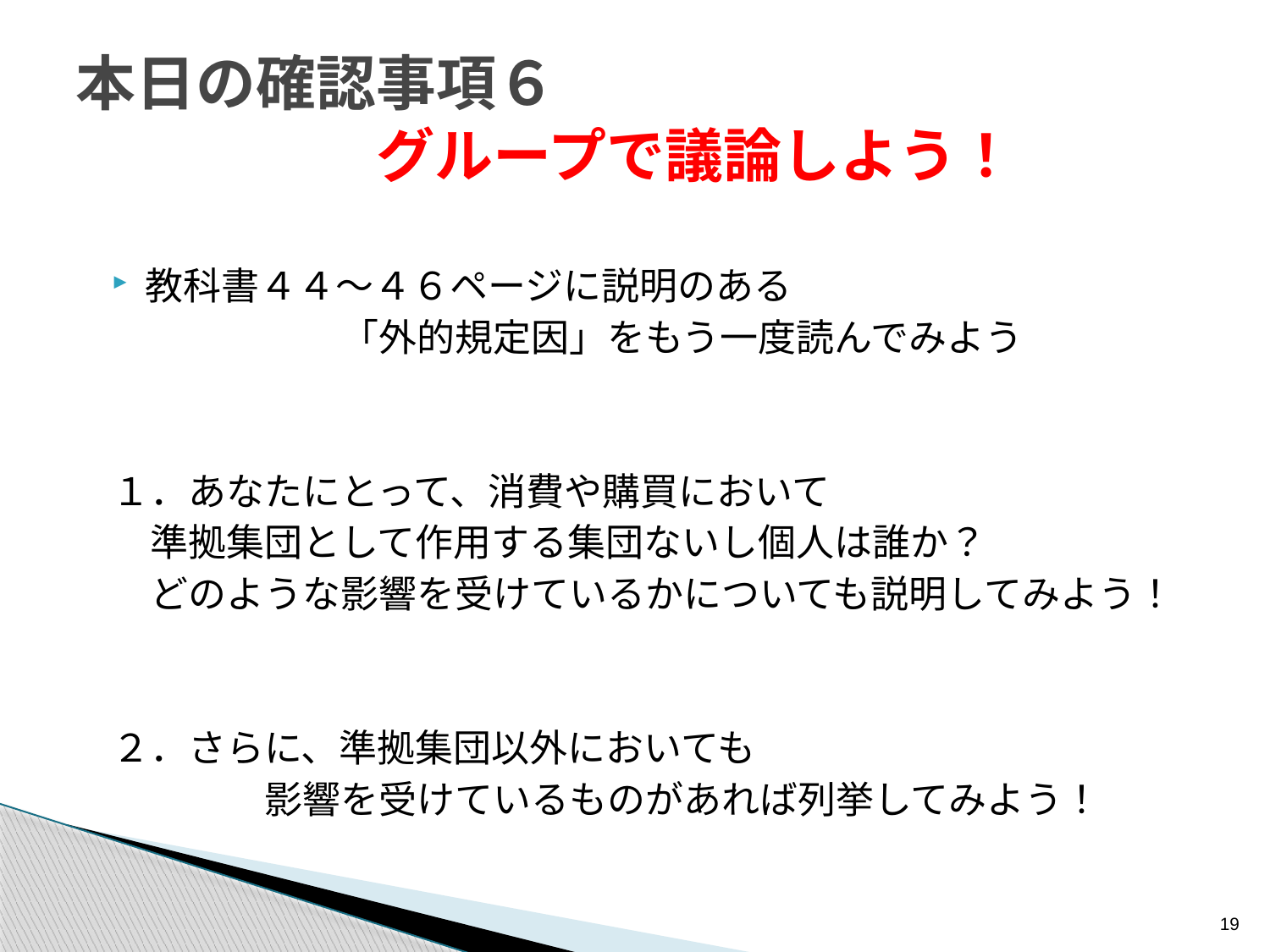

# 本日の確認事項６ 　　　　　グループで議論しよう！
教科書４４～４６ページに説明のある
　　　　　　「外的規定因」をもう一度読んでみよう

１．あなたにとって、消費や購買において
　準拠集団として作用する集団ないし個人は誰か？
　どのような影響を受けているかについても説明してみよう！

２．さらに、準拠集団以外においても
　　　　影響を受けているものがあれば列挙してみよう！

19